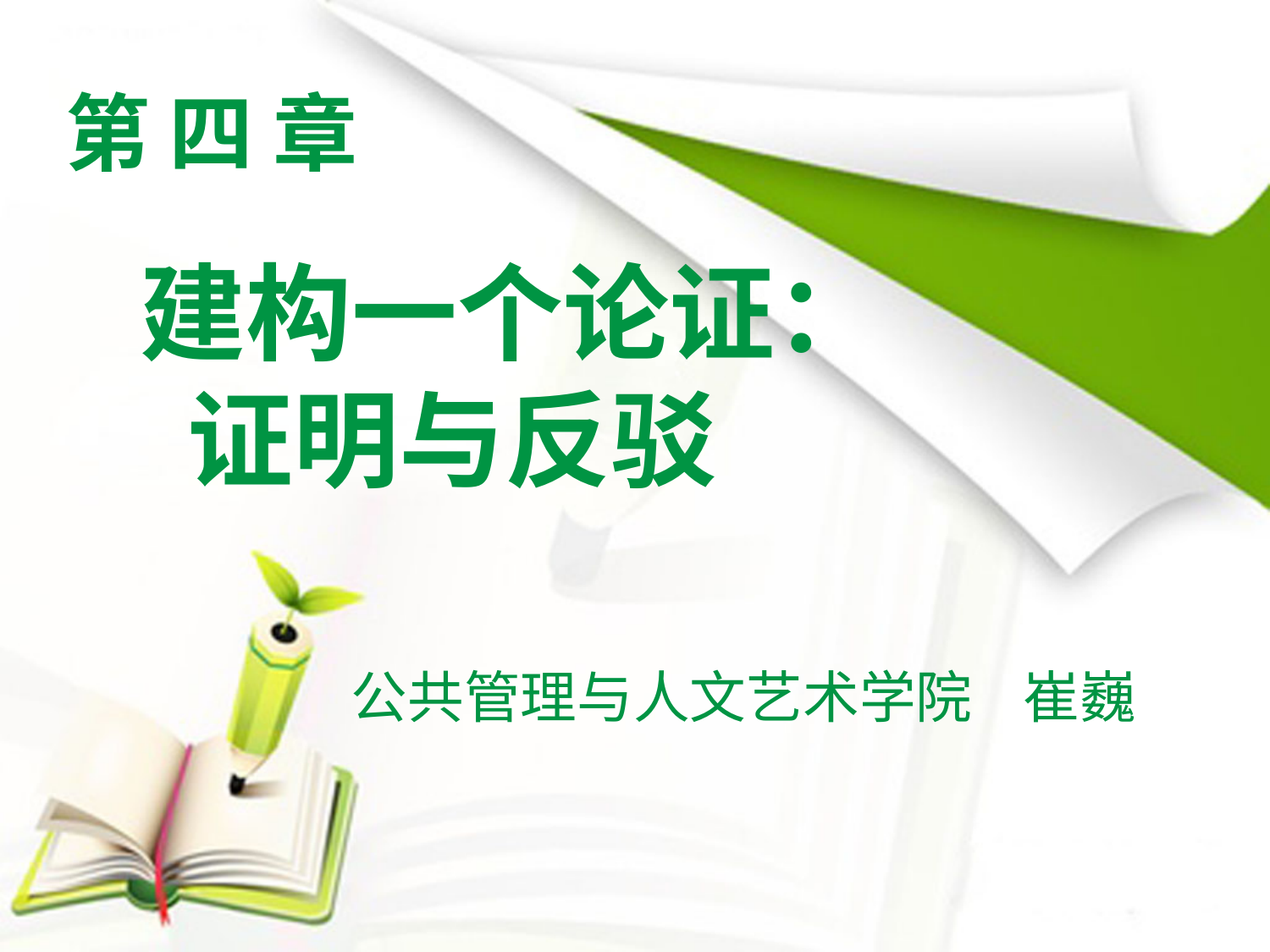

第 四 章
# 建构一个论证： 证明与反驳
公共管理与人文艺术学院    崔巍